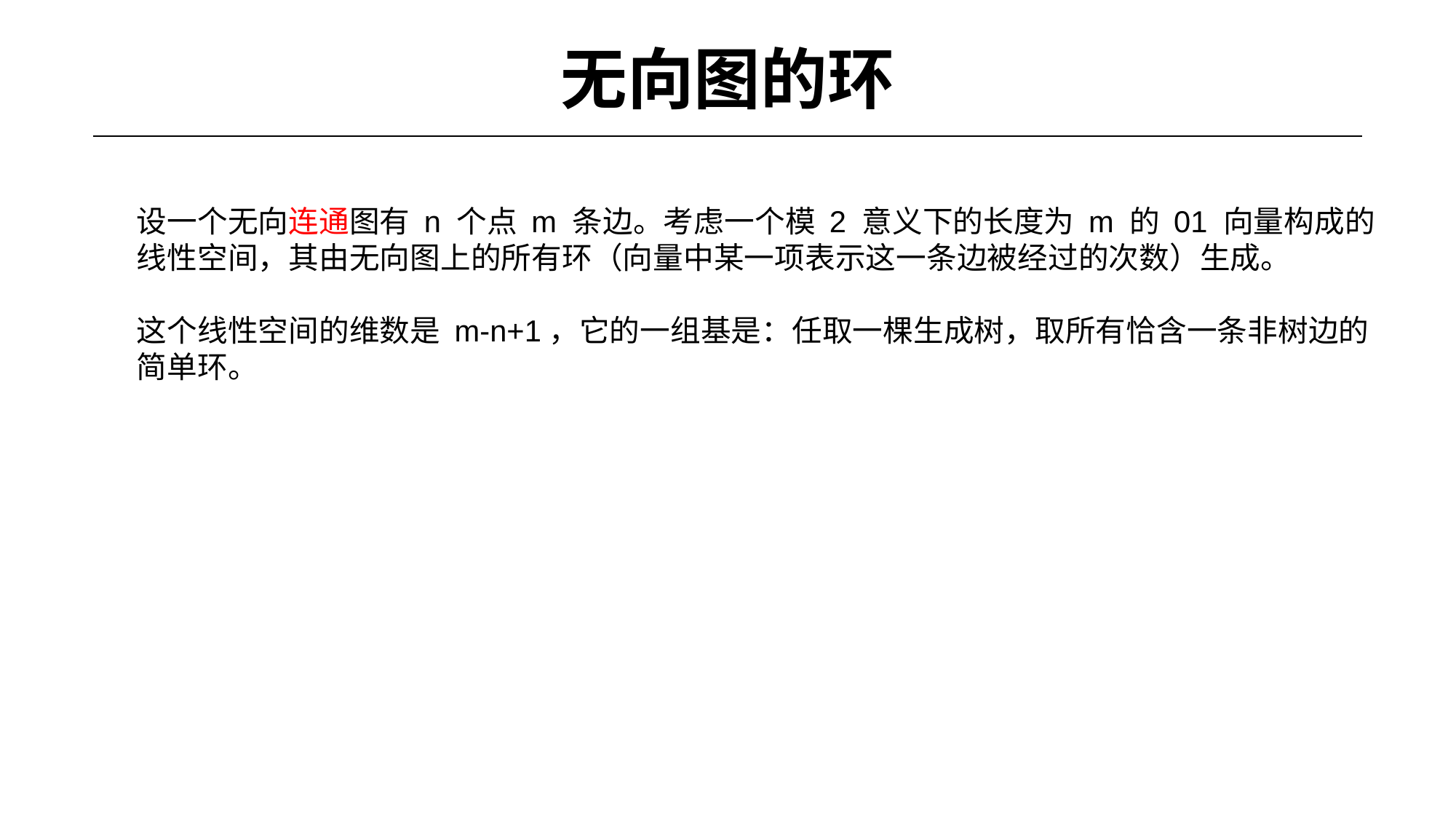

# 无向图的环
设一个无向连通图有 n 个点 m 条边。考虑一个模 2 意义下的长度为 m 的 01 向量构成的线性空间，其由无向图上的所有环（向量中某一项表示这一条边被经过的次数）生成。

这个线性空间的维数是 m-n+1，它的一组基是：任取一棵生成树，取所有恰含一条非树边的简单环。